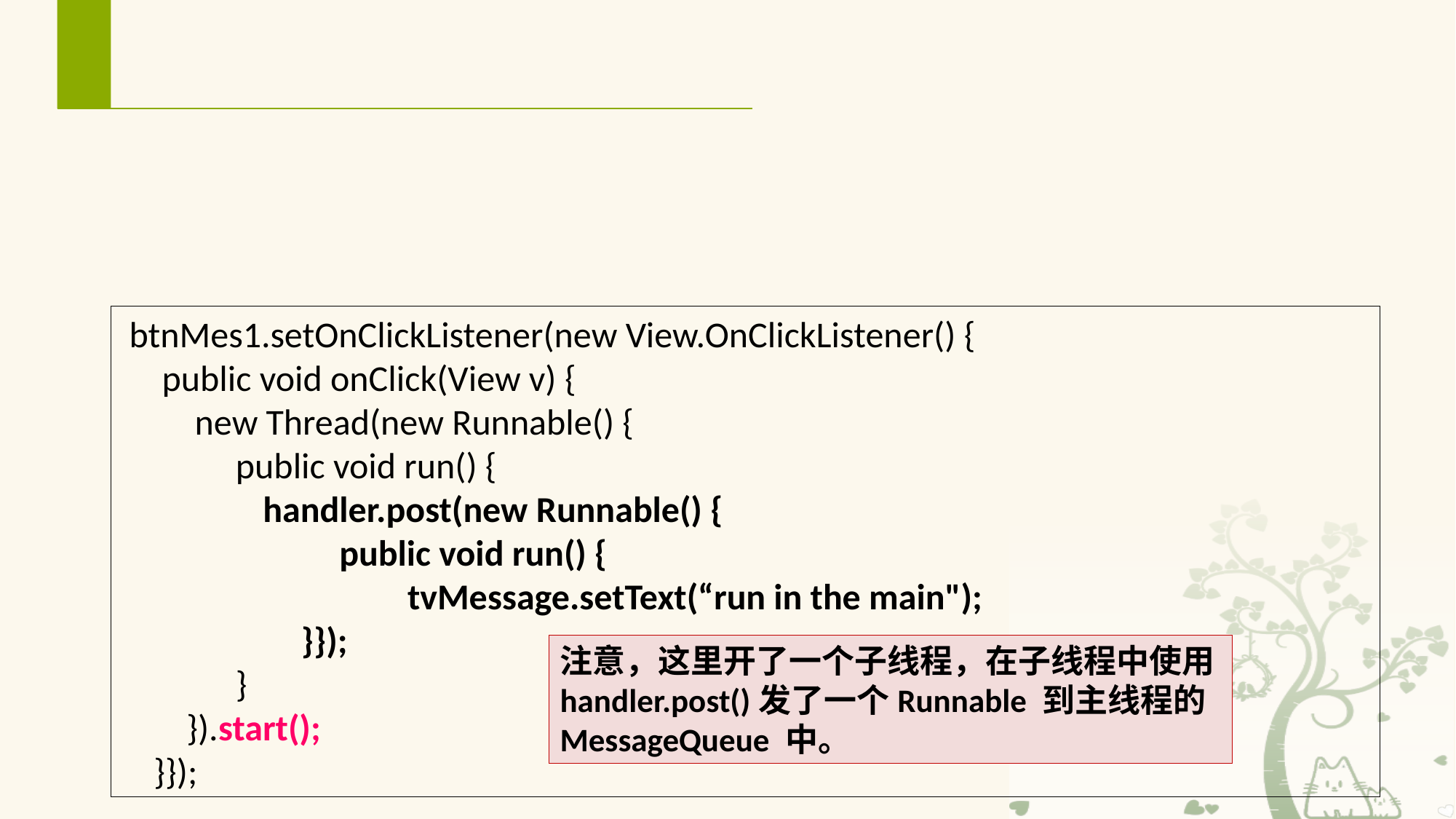

# Runnable对象
对于Handler的Post方式来说，它传递一个Runnable对象到消息队列中，在这个Runnable对象中，重写run()方法。
一般在这个run()方法中写入需要在UI线程上的操作。

 btnMes1.setOnClickListener(new View.OnClickListener() {
     public void onClick(View v) {
         new Thread(new Runnable() {
              public void run() {
	    handler.post(new Runnable() {
		public void run() {
                                   tvMessage.setText(“run in the main");
                      }});
              }
        }).start();
    }});
注意，这里开了一个子线程，在子线程中使用handler.post()发了一个Runnable 到主线程的 MessageQueue 中。